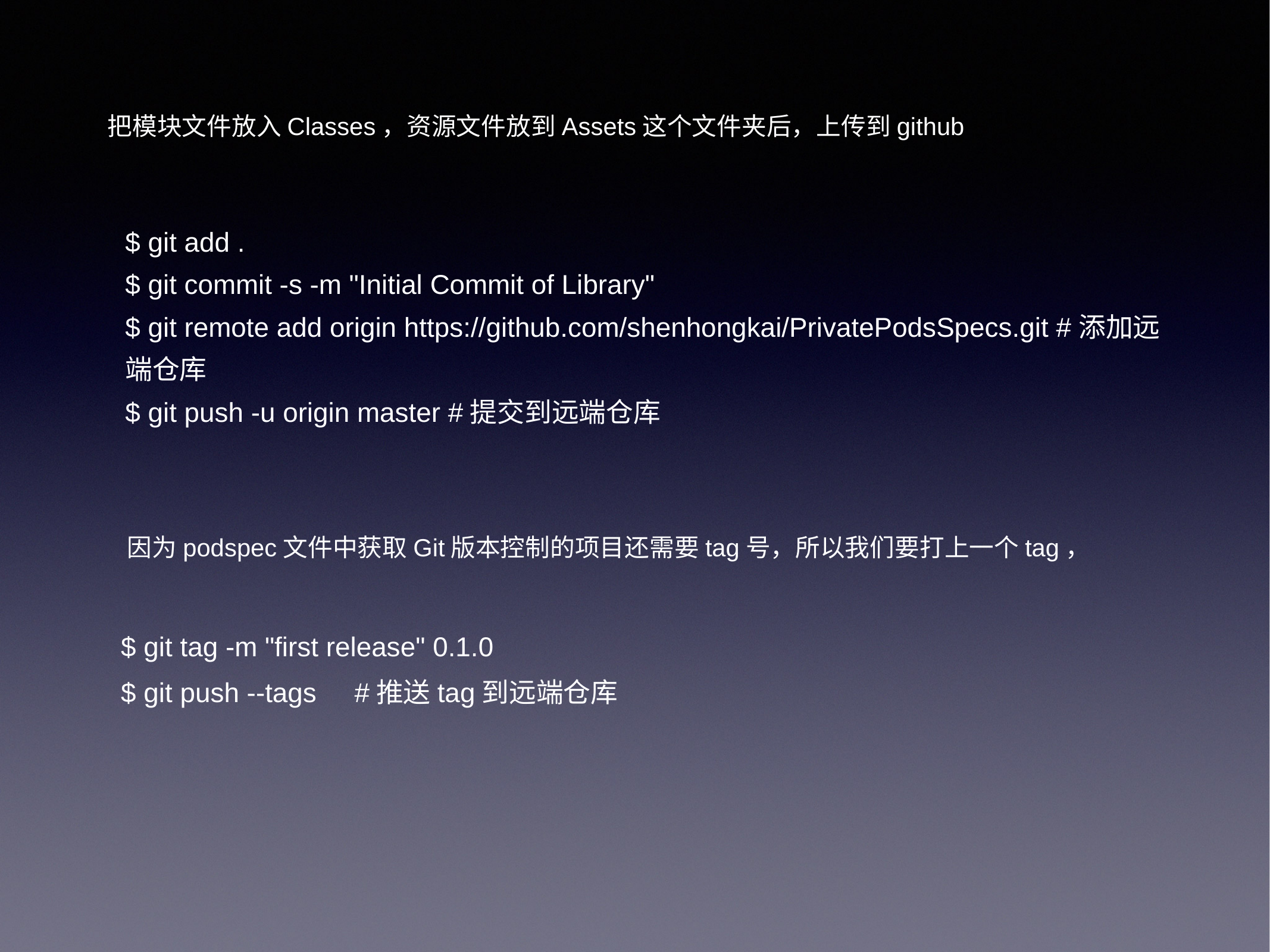

把模块文件放入Classes，资源文件放到Assets这个文件夹后，上传到github
$ git add .
$ git commit -s -m "Initial Commit of Library"
$ git remote add origin https://github.com/shenhongkai/PrivatePodsSpecs.git #添加远端仓库
$ git push -u origin master #提交到远端仓库
因为podspec文件中获取Git版本控制的项目还需要tag号，所以我们要打上一个tag，
$ git tag -m "first release" 0.1.0
$ git push --tags     #推送tag到远端仓库